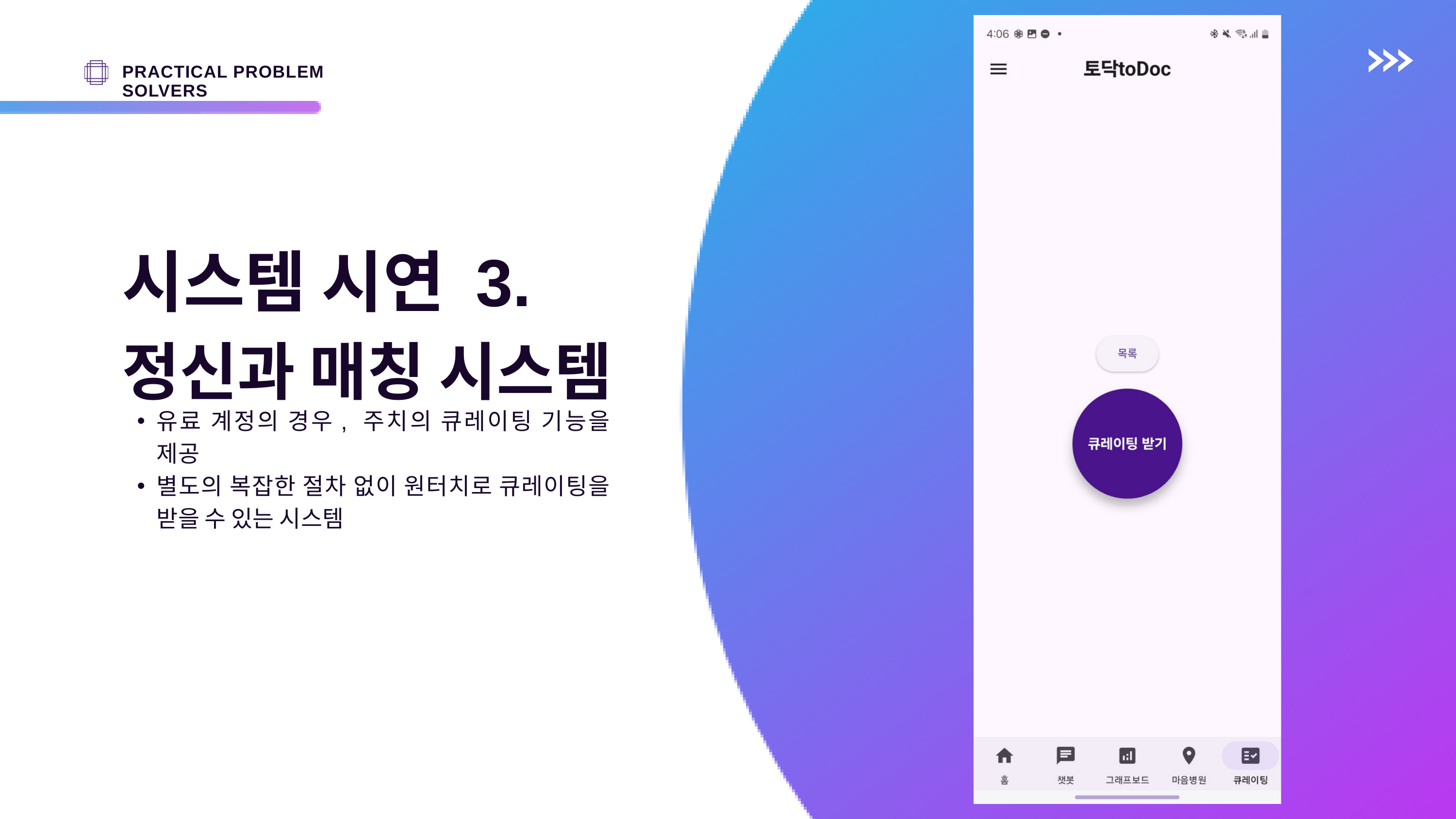

PRACTICAL PROBLEM SOLVERS

시스템 시연 3.
정신과 매칭 시스템
유료 계정의 경우, 주치의 큐레이팅 기능을 제공
별도의 복잡한 절차 없이 원터치로 큐레이팅을 받을 수 있는 시스템